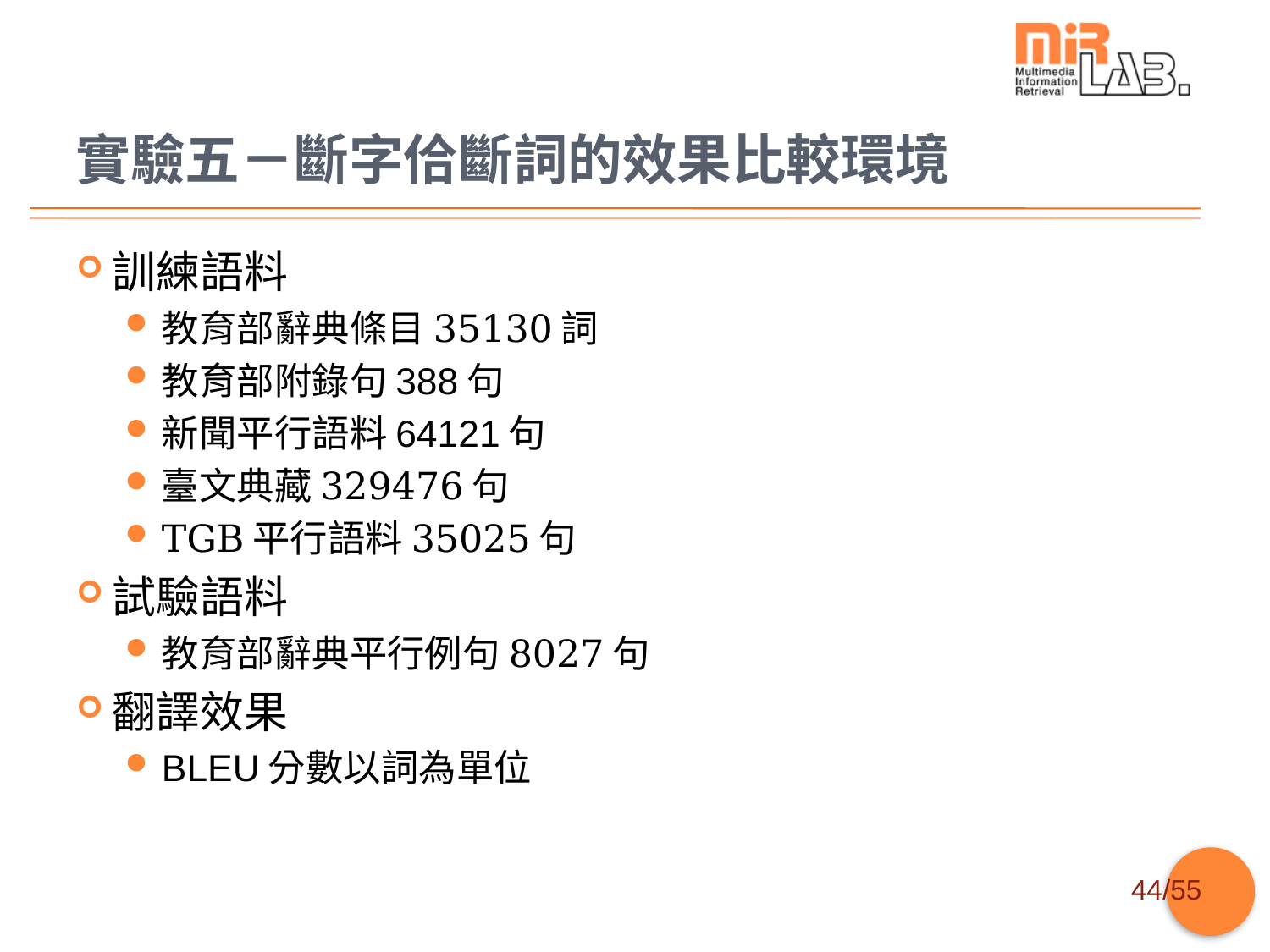

# 實驗五－斷字佮斷詞的效果比較環境
訓練語料
教育部辭典條目35130詞
教育部附錄句388句
新聞平行語料64121句
臺文典藏329476句
TGB平行語料35025句
試驗語料
教育部辭典平行例句8027句
翻譯效果
BLEU分數以詞為單位